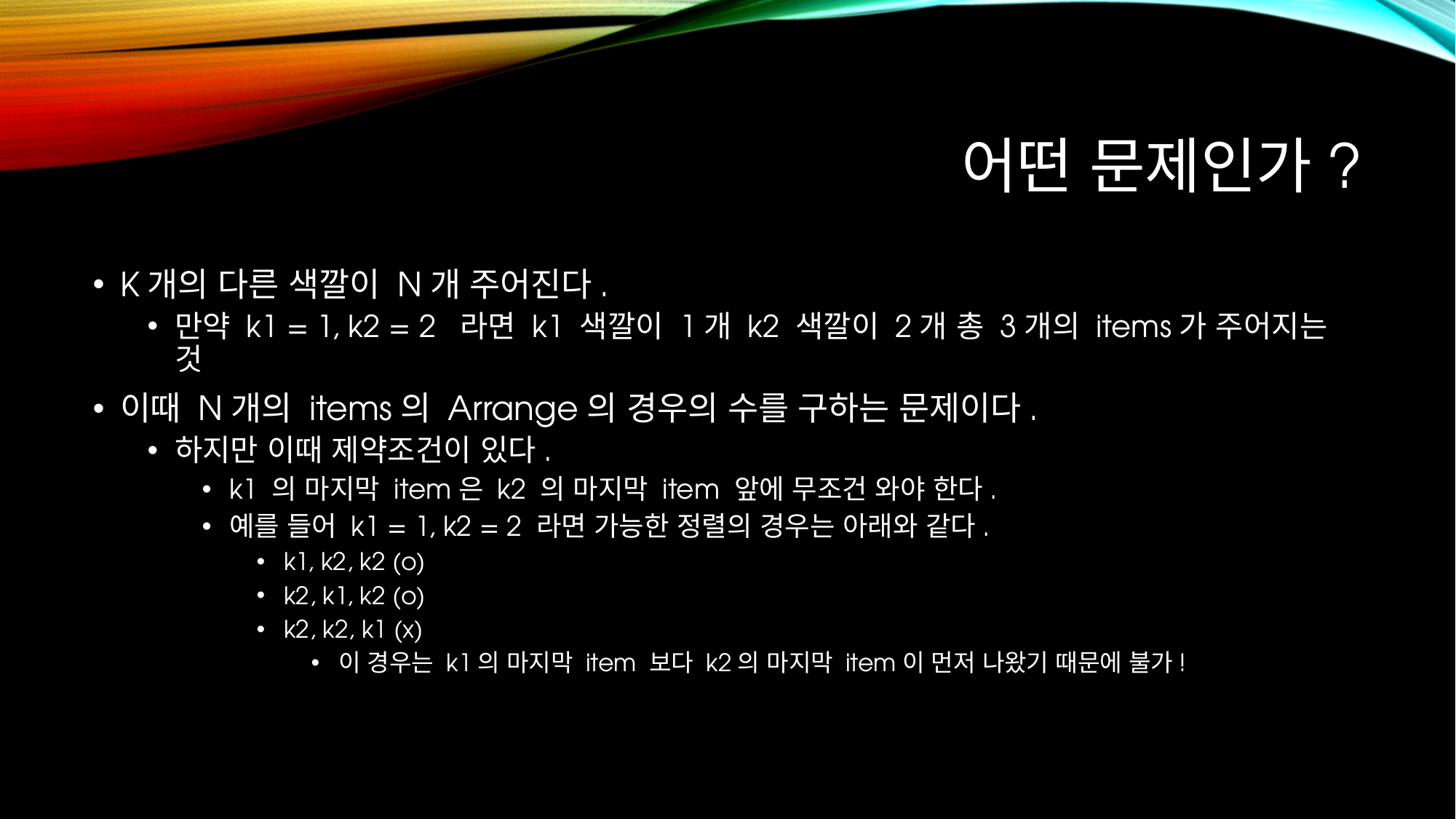

# 어떤 문제인가?
K개의 다른 색깔이 N개 주어진다.
만약 k1 = 1, k2 = 2  라면 k1 색깔이 1개 k2 색깔이 2개 총 3개의 items가 주어지는 것
이때 N개의 items의 Arrange의 경우의 수를 구하는 문제이다.
하지만 이때 제약조건이 있다.
k1 의 마지막 item은 k2 의 마지막 item 앞에 무조건 와야 한다.
예를 들어 k1 = 1, k2 = 2 라면 가능한 정렬의 경우는 아래와 같다.
k1, k2, k2 (o)
k2, k1, k2 (o)
k2, k2, k1 (x)
이 경우는 k1의 마지막 item 보다 k2의 마지막 item이 먼저 나왔기 때문에 불가!